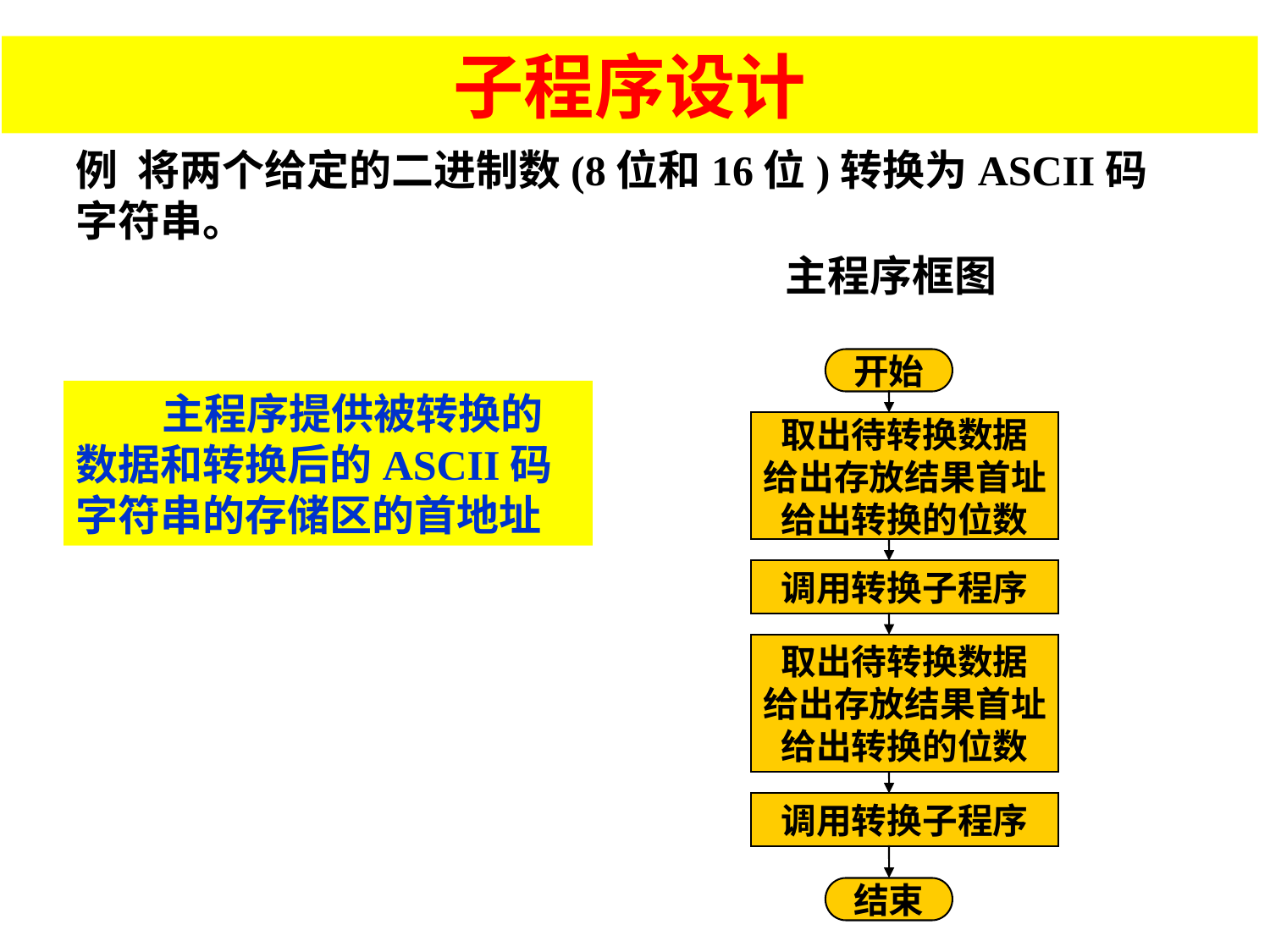

子程序设计
例  将两个给定的二进制数(8位和16位)转换为ASCII码字符串。
主程序框图
开始

取出待转换数据
给出存放结果首址
给出转换的位数

调用转换子程序

取出待转换数据
给出存放结果首址
给出转换的位数

调用转换子程序

结束
        主程序提供被转换的数据和转换后的ASCII码字符串的存储区的首地址
1